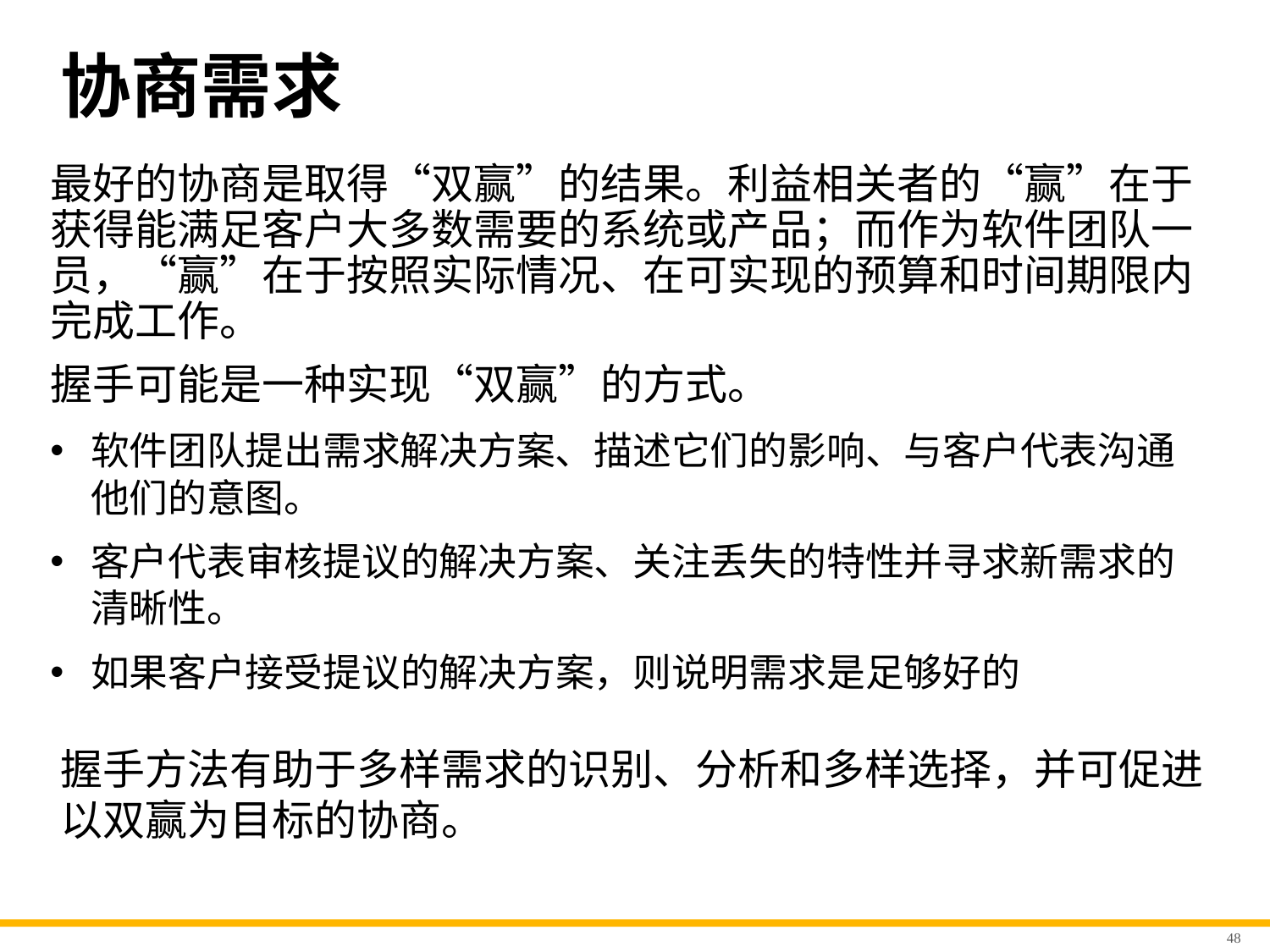

# 协商需求
最好的协商是取得“双赢”的结果。利益相关者的“赢”在于获得能满足客户大多数需要的系统或产品；而作为软件团队一员，“赢”在于按照实际情况、在可实现的预算和时间期限内完成工作。
握手可能是一种实现“双赢”的方式。
软件团队提出需求解决方案、描述它们的影响、与客户代表沟通他们的意图。
客户代表审核提议的解决方案、关注丢失的特性并寻求新需求的清晰性。
如果客户接受提议的解决方案，则说明需求是足够好的
握手方法有助于多样需求的识别、分析和多样选择，并可促进以双赢为目标的协商。
48